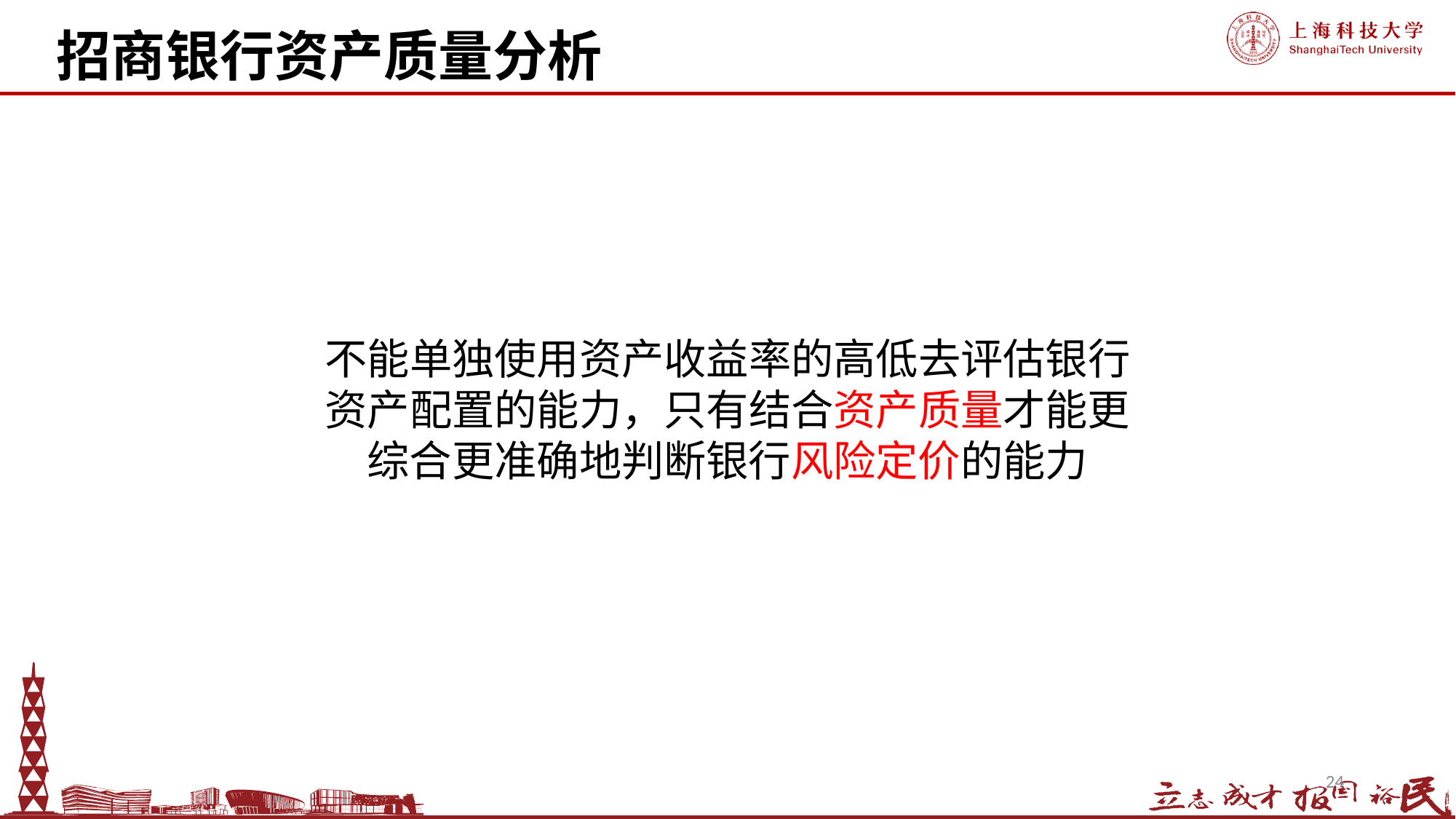

招商银行资产质量分析
不能单独使用资产收益率的高低去评估银行资产配置的能力，只有结合资产质量才能更综合更准确地判断银行风险定价的能力
24